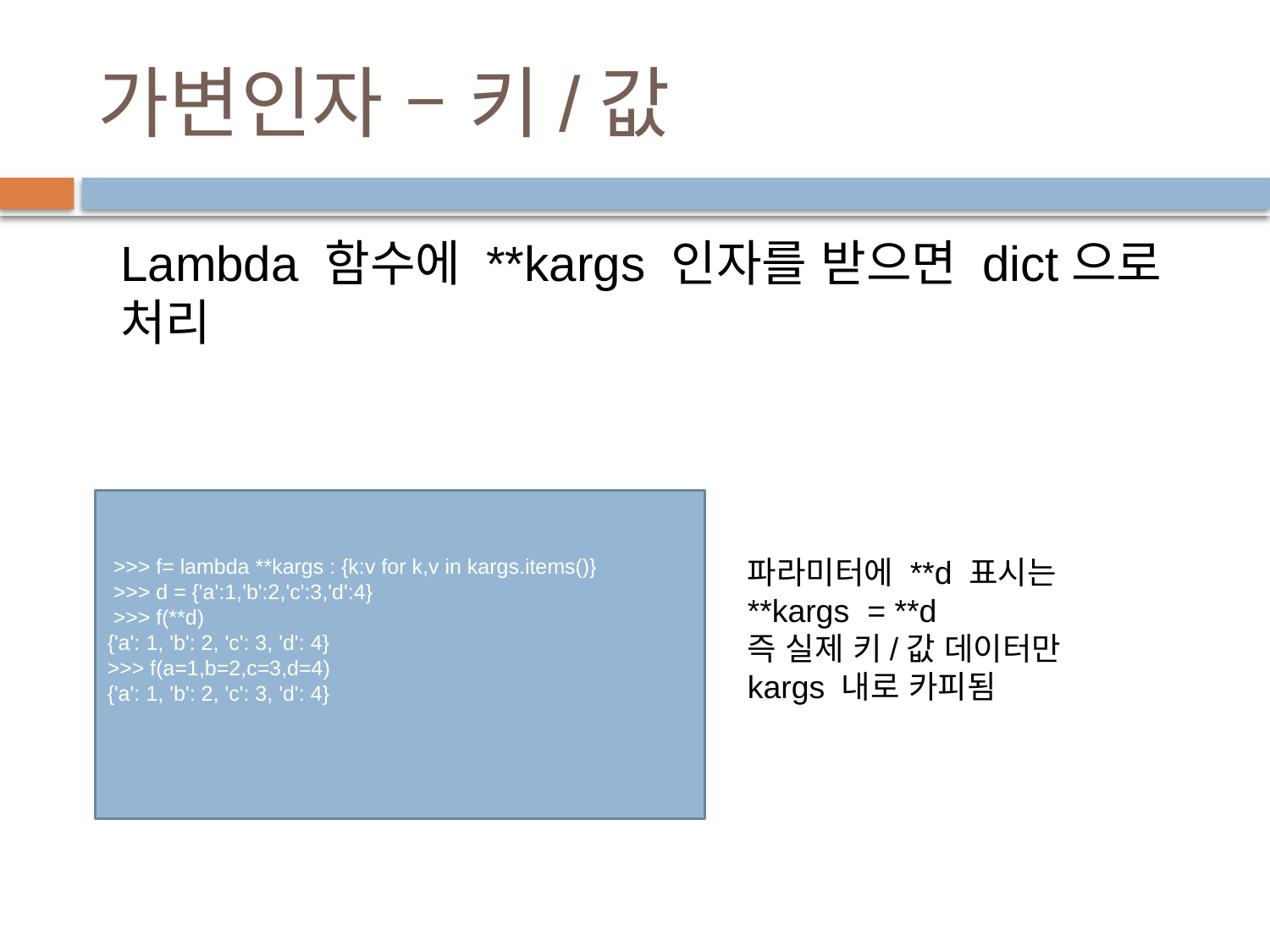

# 가변인자 – 키/값
Lambda 함수에 **kargs 인자를 받으면 dict으로 처리
 >>> f= lambda **kargs : {k:v for k,v in kargs.items()}
 >>> d = {'a':1,'b':2,'c':3,'d':4}
 >>> f(**d)
{'a': 1, 'b': 2, 'c': 3, 'd': 4}
>>> f(a=1,b=2,c=3,d=4)
{'a': 1, 'b': 2, 'c': 3, 'd': 4}

파라미터에 **d 표시는 **kargs  = **d
즉 실제 키/값 데이터만 kargs 내로 카피됨